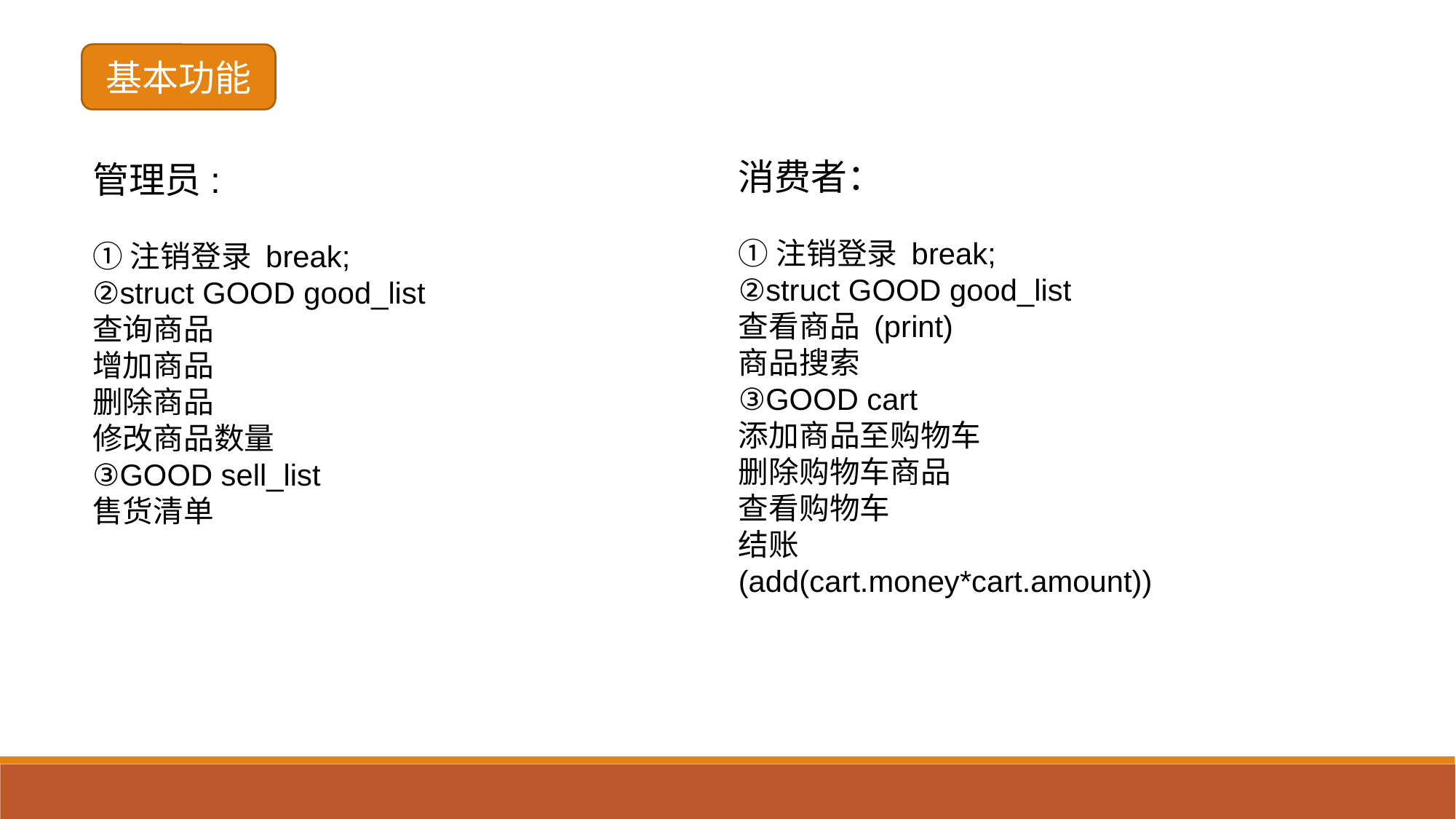

基本功能
管理员:

①注销登录 break;
②struct GOOD good_list
查询商品
增加商品
删除商品
修改商品数量
③GOOD sell_list
售货清单
消费者：

①注销登录 break;
②struct GOOD good_list
查看商品 (print)
商品搜索
③GOOD cart
添加商品至购物车
删除购物车商品
查看购物车
结账(add(cart.money*cart.amount))